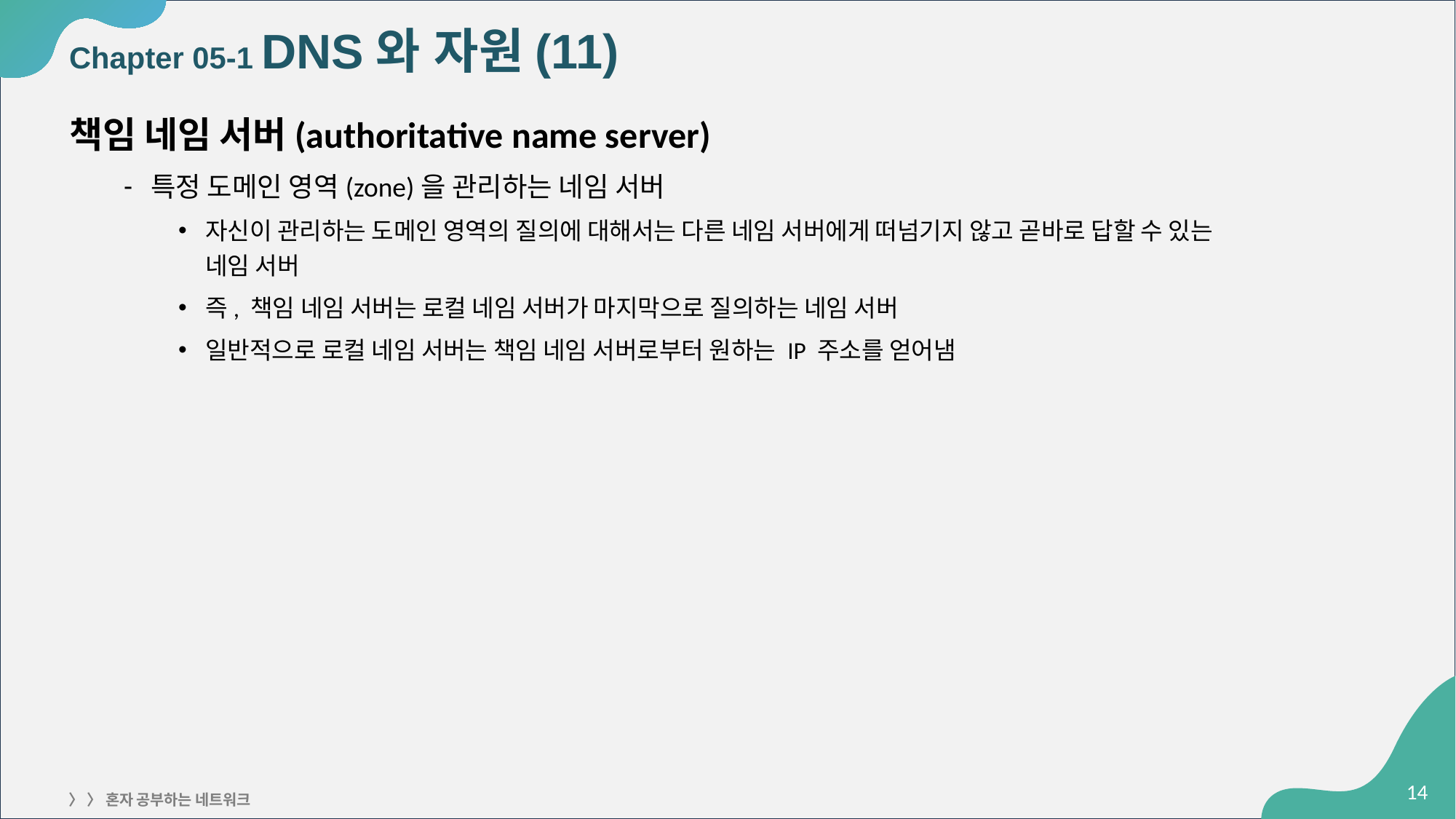

# Chapter 05-1 DNS와 자원(11)
책임 네임 서버(authoritative name server)
특정 도메인 영역(zone)을 관리하는 네임 서버
자신이 관리하는 도메인 영역의 질의에 대해서는 다른 네임 서버에게 떠넘기지 않고 곧바로 답할 수 있는
네임 서버
즉, 책임 네임 서버는 로컬 네임 서버가 마지막으로 질의하는 네임 서버
일반적으로 로컬 네임 서버는 책임 네임 서버로부터 원하는 IP 주소를 얻어냄
14
〉 〉 혼자 공부하는 네트워크